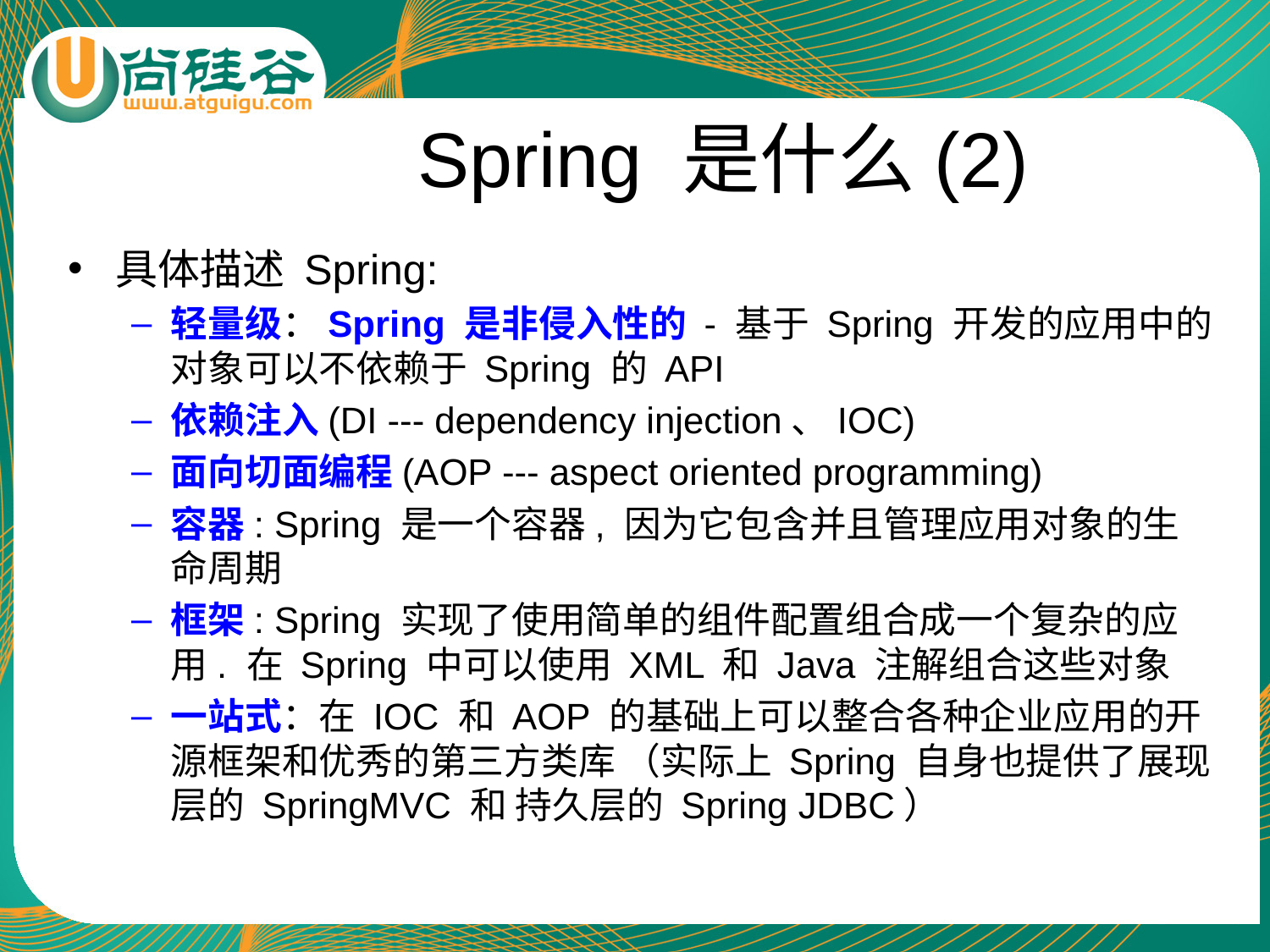

# Spring 是什么(2)
具体描述 Spring:
轻量级：Spring 是非侵入性的 - 基于 Spring 开发的应用中的对象可以不依赖于 Spring 的 API
依赖注入(DI --- dependency injection、IOC)
面向切面编程(AOP --- aspect oriented programming)
容器: Spring 是一个容器, 因为它包含并且管理应用对象的生命周期
框架: Spring 实现了使用简单的组件配置组合成一个复杂的应用. 在 Spring 中可以使用 XML 和 Java 注解组合这些对象
一站式：在 IOC 和 AOP 的基础上可以整合各种企业应用的开源框架和优秀的第三方类库 （实际上 Spring 自身也提供了展现层的 SpringMVC 和 持久层的 Spring JDBC）